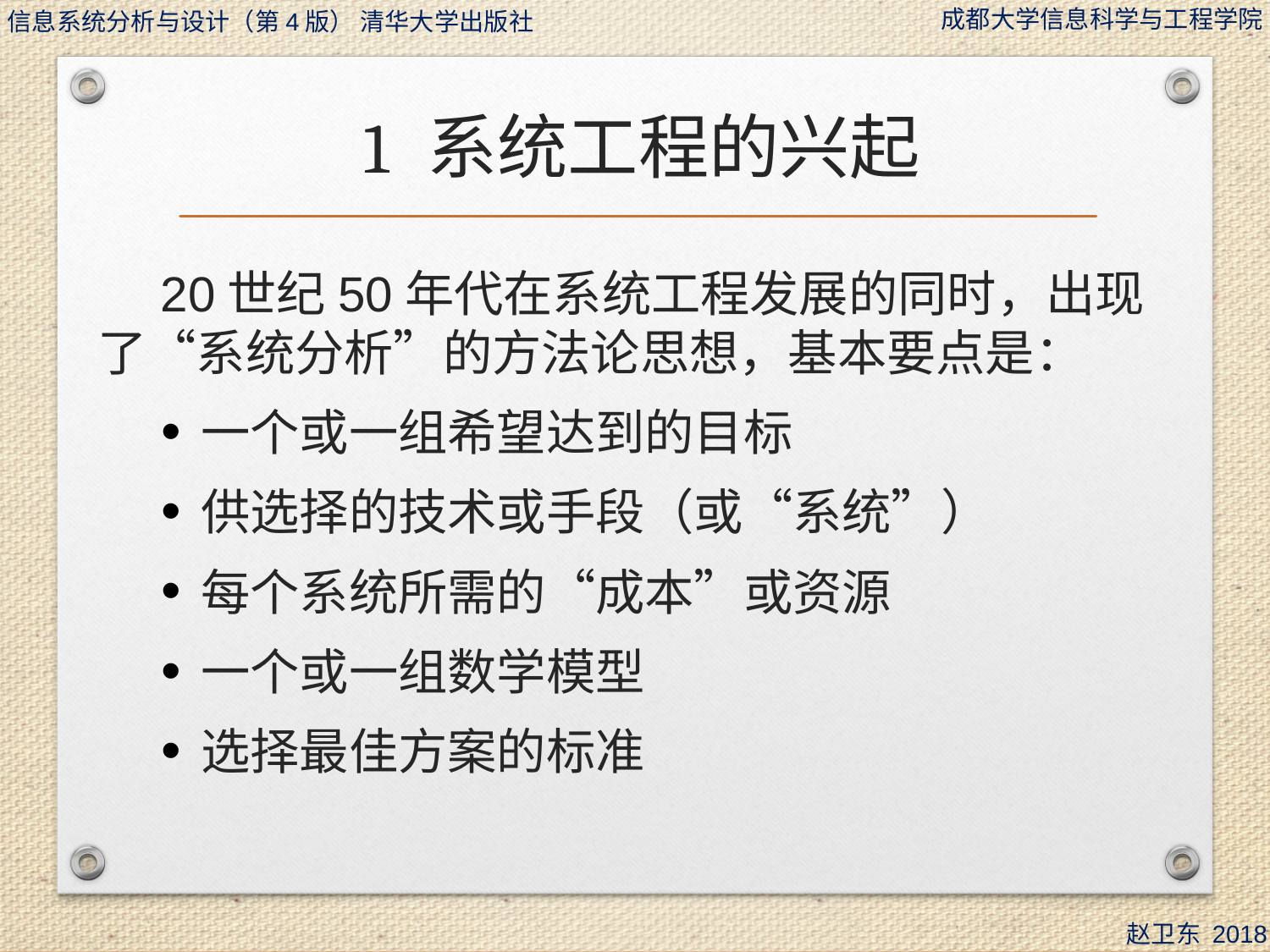

# 1 系统工程的兴起
20世纪50年代在系统工程发展的同时，出现了“系统分析”的方法论思想，基本要点是：
一个或一组希望达到的目标
供选择的技术或手段（或“系统”）
每个系统所需的“成本”或资源
一个或一组数学模型
选择最佳方案的标准